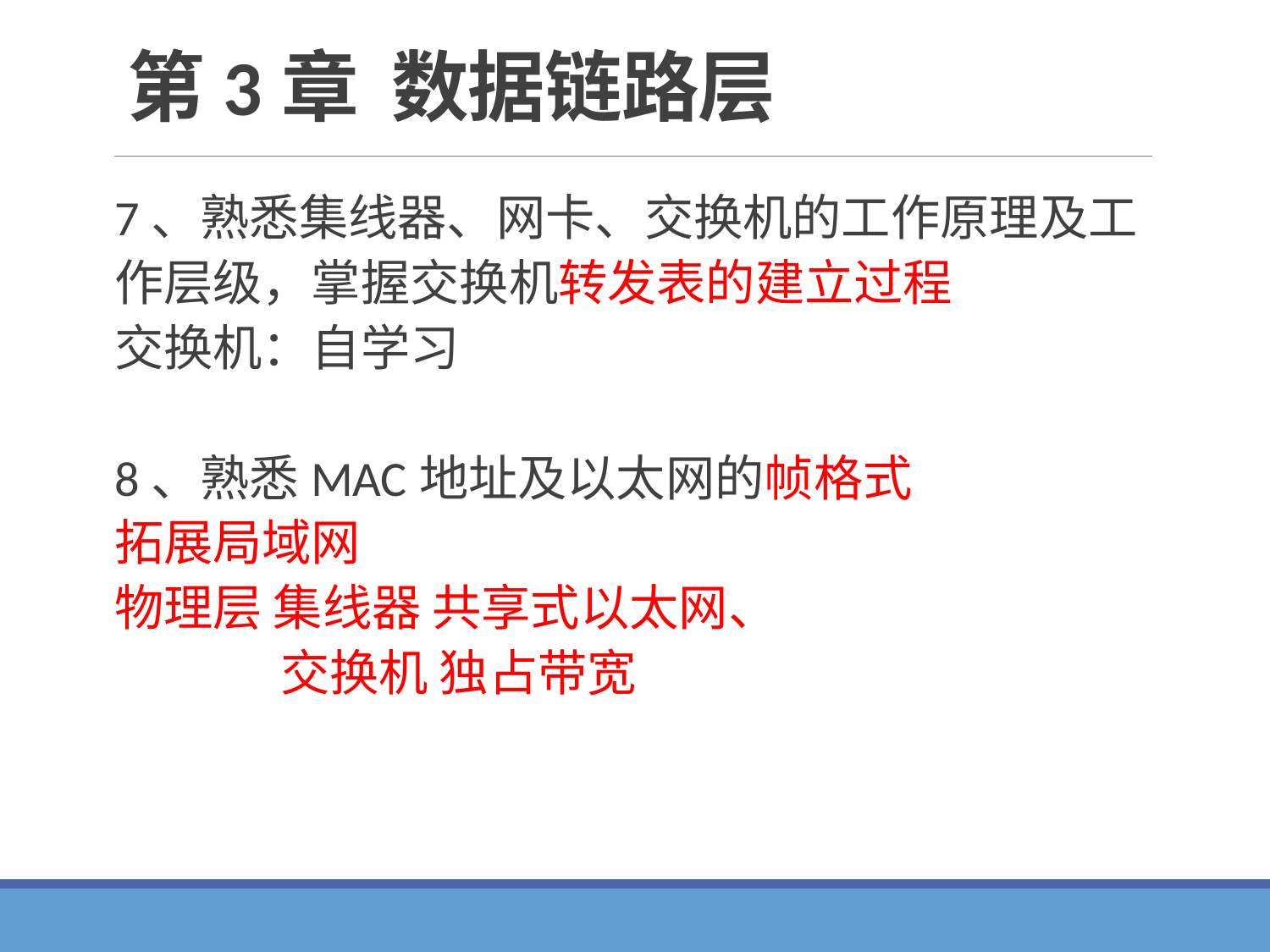

# 第3章  数据链路层
7、熟悉集线器、网卡、交换机的工作原理及工作层级，掌握交换机转发表的建立过程
交换机：自学习

8、熟悉MAC地址及以太网的帧格式
拓展局域网
物理层 集线器 共享式以太网、
              交换机 独占带宽